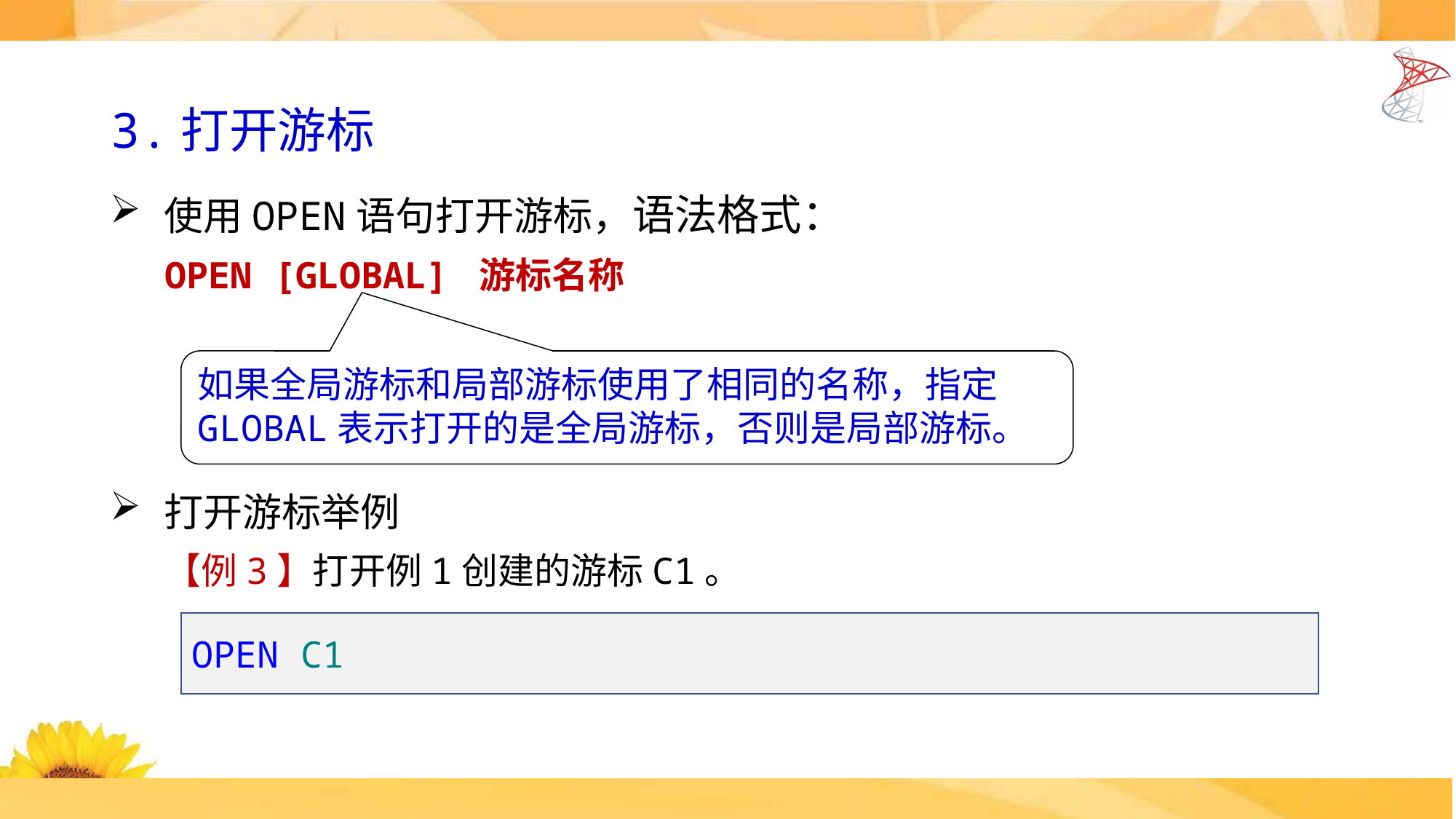

# 3.打开游标
使用OPEN语句打开游标，语法格式：
OPEN [GLOBAL] 游标名称

打开游标举例
【例3】打开例1创建的游标C1。

如果全局游标和局部游标使用了相同的名称，指定GLOBAL表示打开的是全局游标，否则是局部游标。
OPEN C1